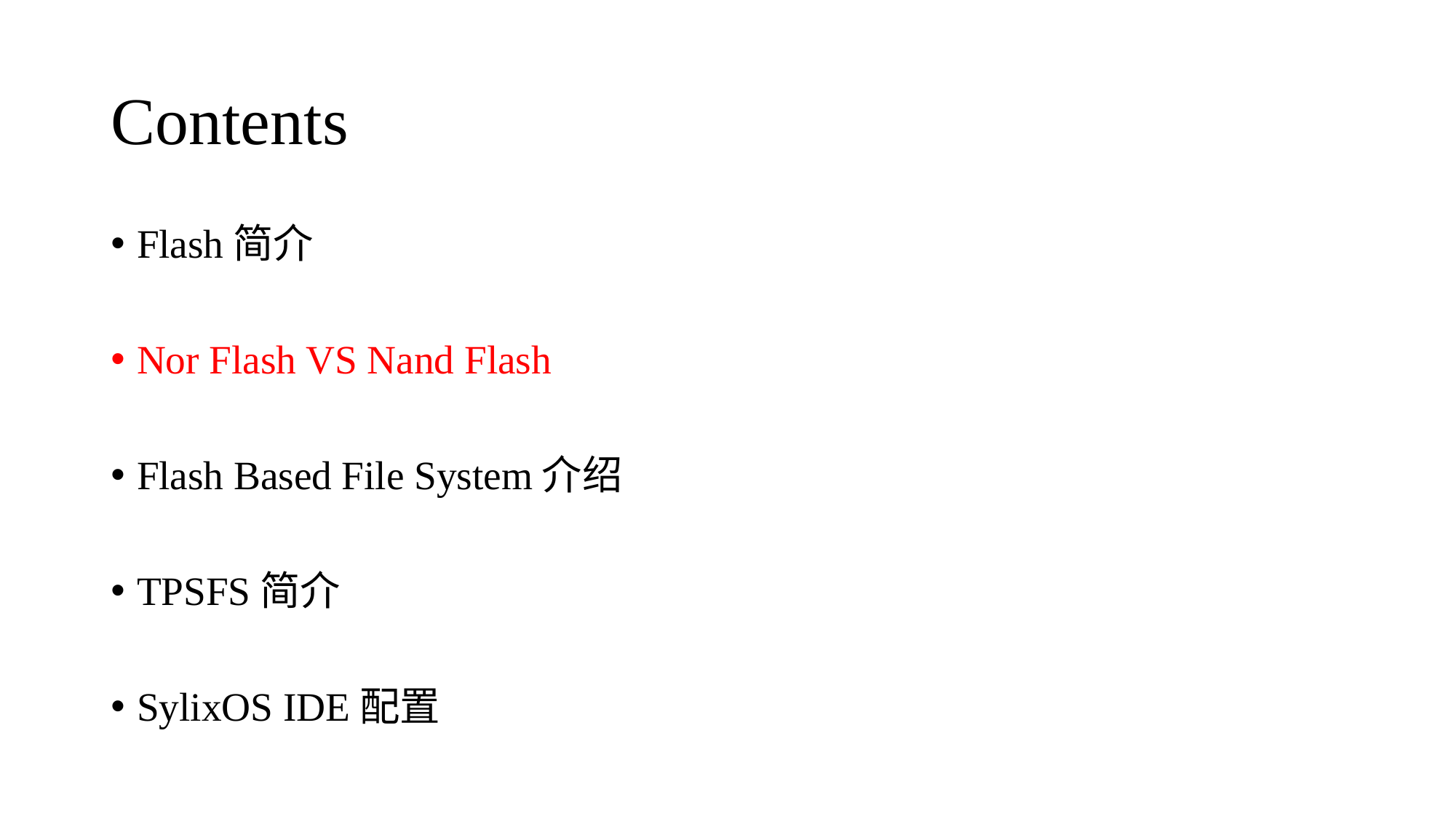

# Contents
Flash简介

Nor Flash VS Nand Flash

Flash Based File System介绍

TPSFS简介

SylixOS IDE配置